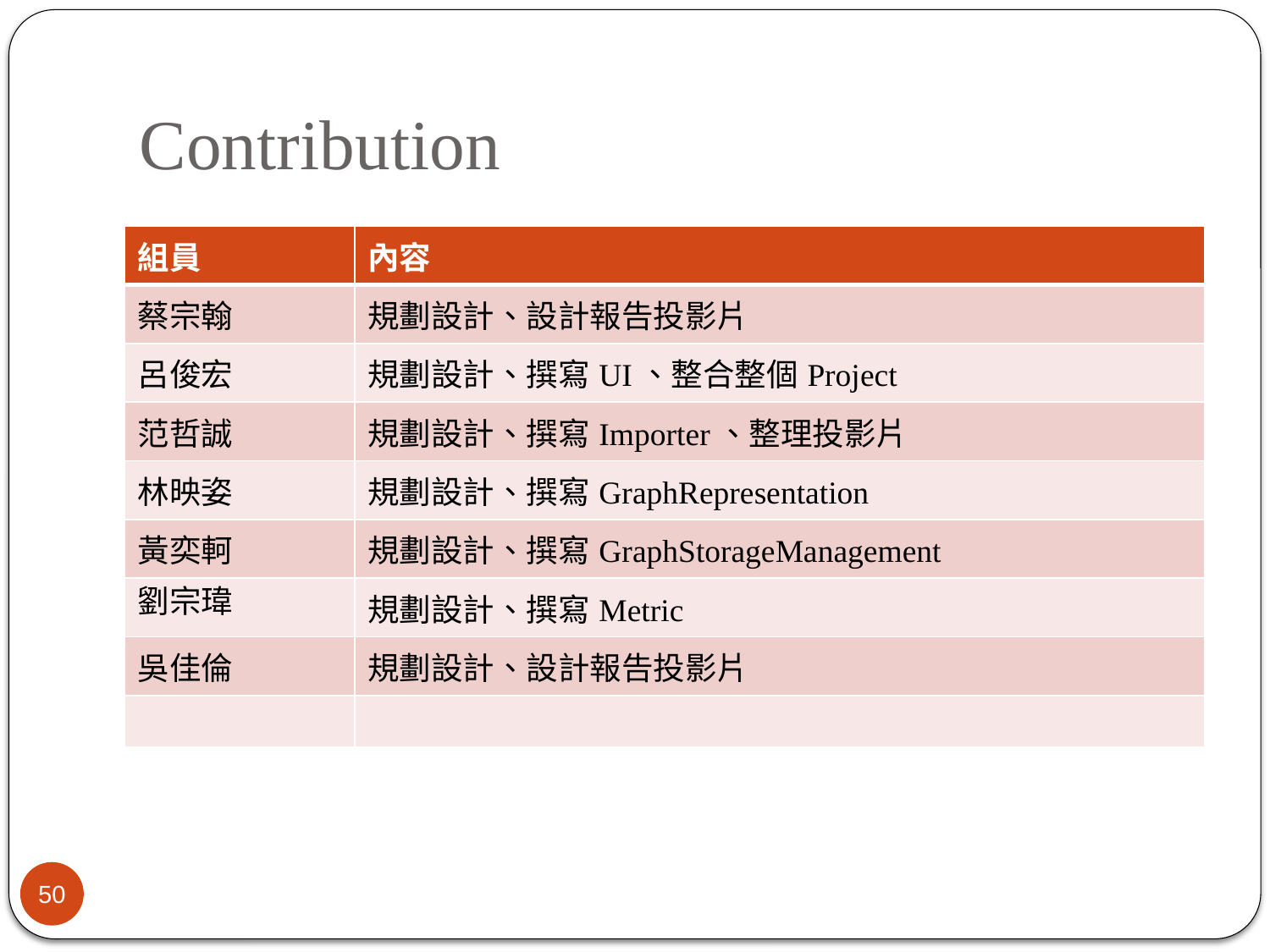

# Contribution
| 組員 | 內容 |
| --- | --- |
| 蔡宗翰 | 規劃設計、設計報告投影片 |
| 呂俊宏 | 規劃設計、撰寫UI、整合整個Project |
| 范哲誠 | 規劃設計、撰寫Importer、整理投影片 |
| 林映姿 | 規劃設計、撰寫GraphRepresentation |
| 黃奕軻 | 規劃設計、撰寫GraphStorageManagement |
| 劉宗瑋 | 規劃設計、撰寫Metric |
| 吳佳倫 | 規劃設計、設計報告投影片 |
|  |  |
50